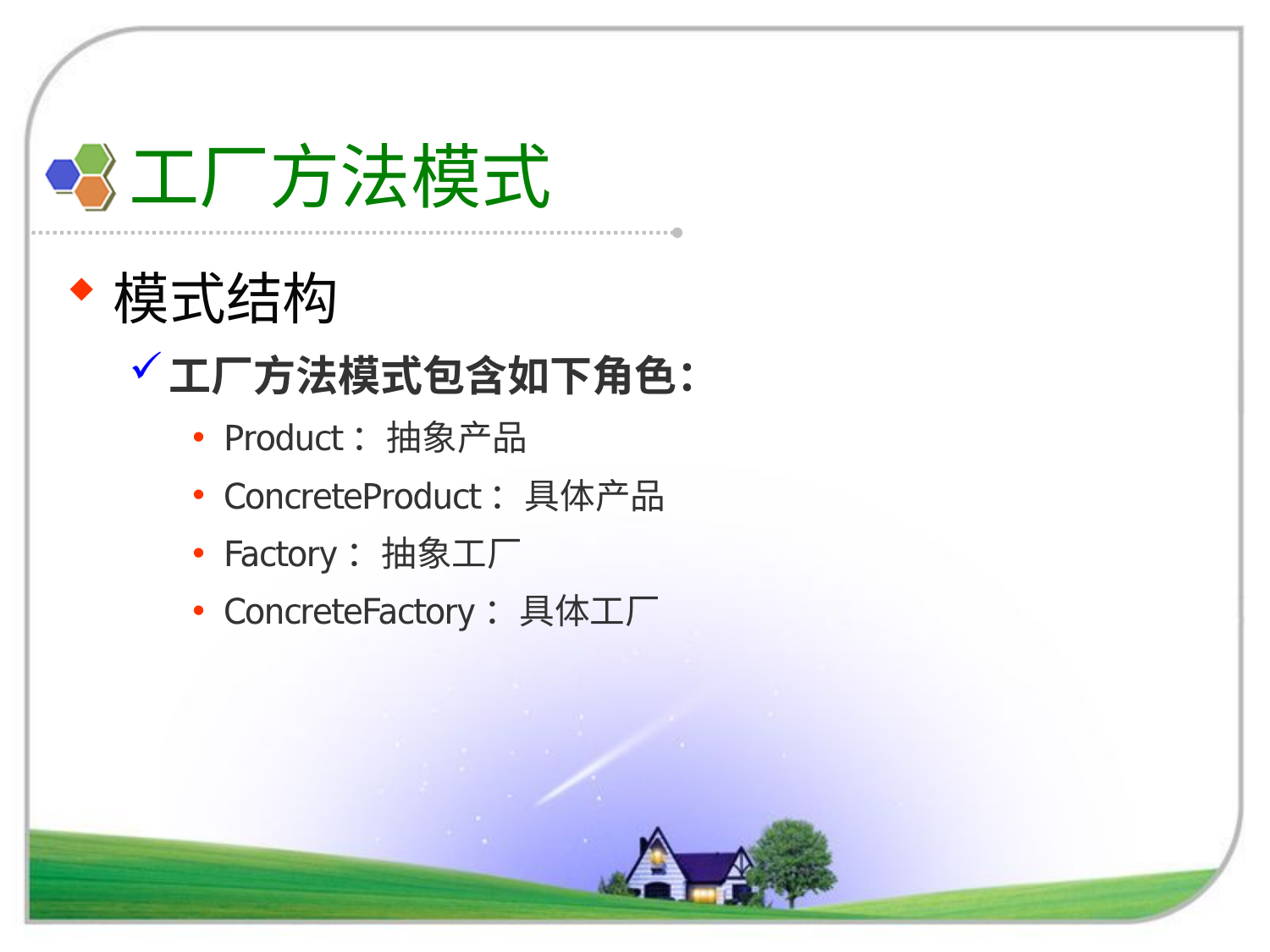

# 工厂方法模式
模式结构
工厂方法模式包含如下角色：
Product：抽象产品
ConcreteProduct：具体产品
Factory：抽象工厂
ConcreteFactory：具体工厂